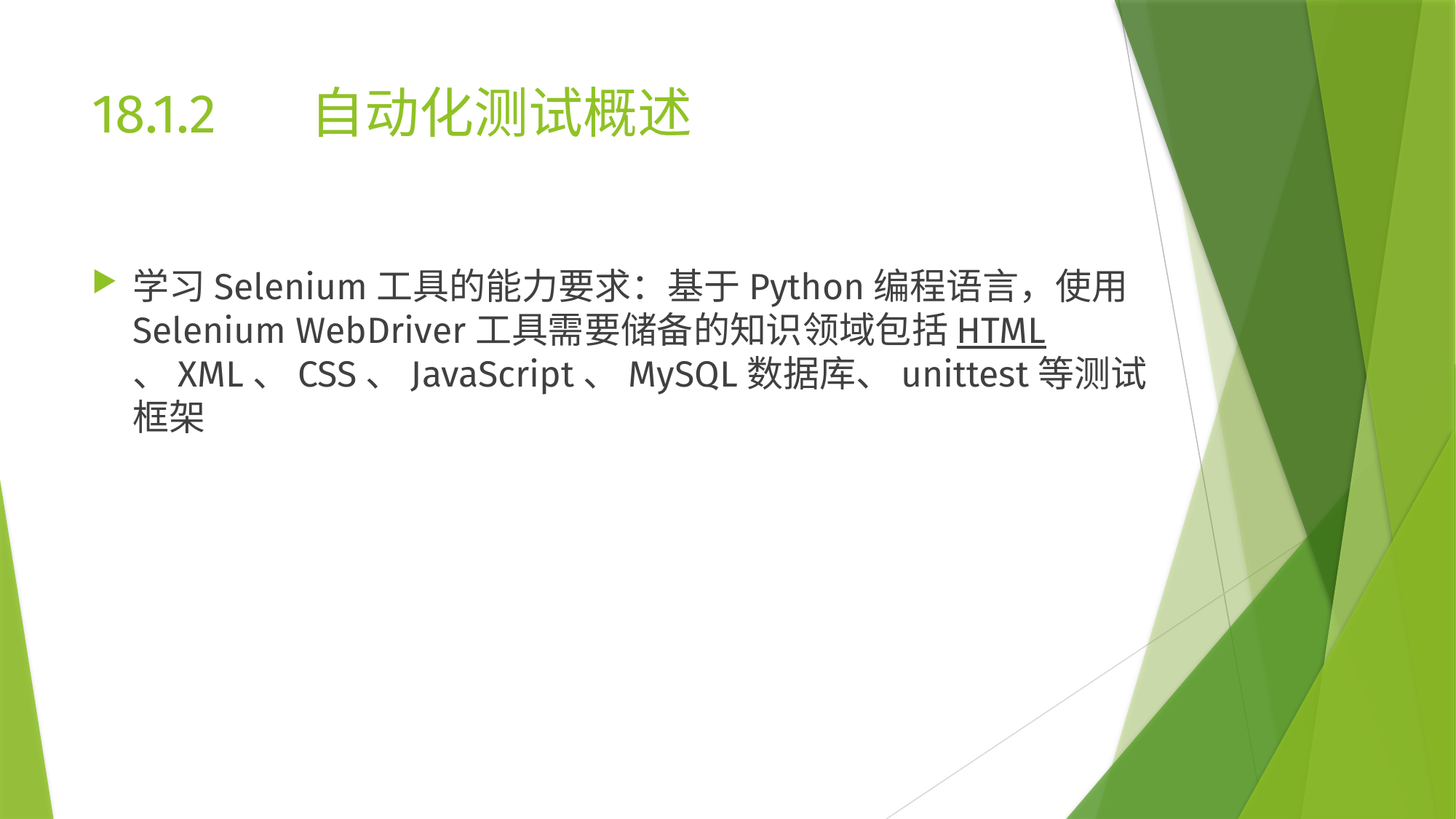

# 18.1.2	自动化测试概述
学习Selenium工具的能力要求：基于Python编程语言，使用Selenium WebDriver工具需要储备的知识领域包括HTML、XML、CSS、JavaScript、MySQL数据库、unittest等测试框架